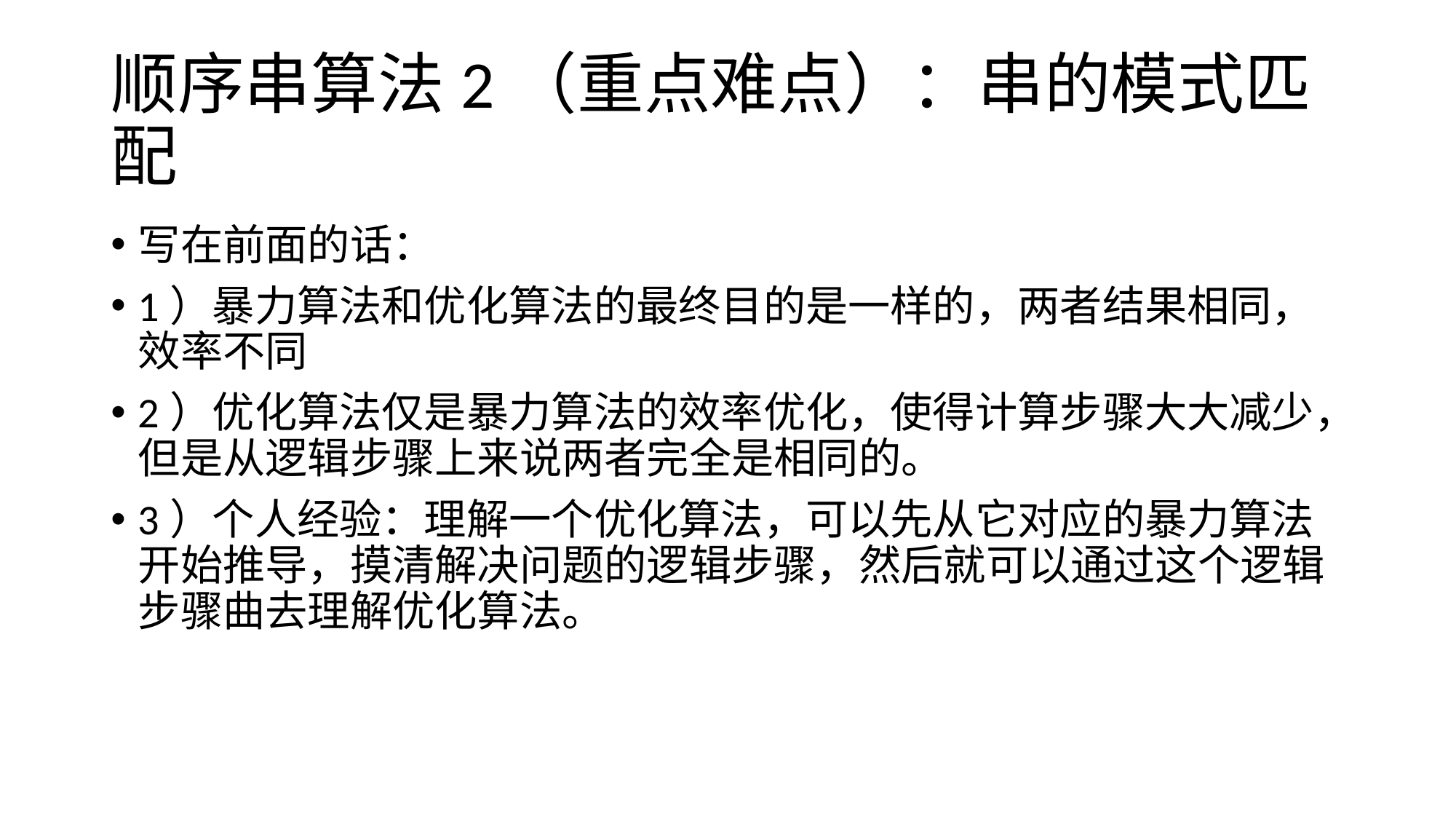

# 顺序串算法2（重点难点）：串的模式匹配
写在前面的话：
1）暴力算法和优化算法的最终目的是一样的，两者结果相同，效率不同
2）优化算法仅是暴力算法的效率优化，使得计算步骤大大减少，但是从逻辑步骤上来说两者完全是相同的。
3）个人经验：理解一个优化算法，可以先从它对应的暴力算法开始推导，摸清解决问题的逻辑步骤，然后就可以通过这个逻辑步骤曲去理解优化算法。